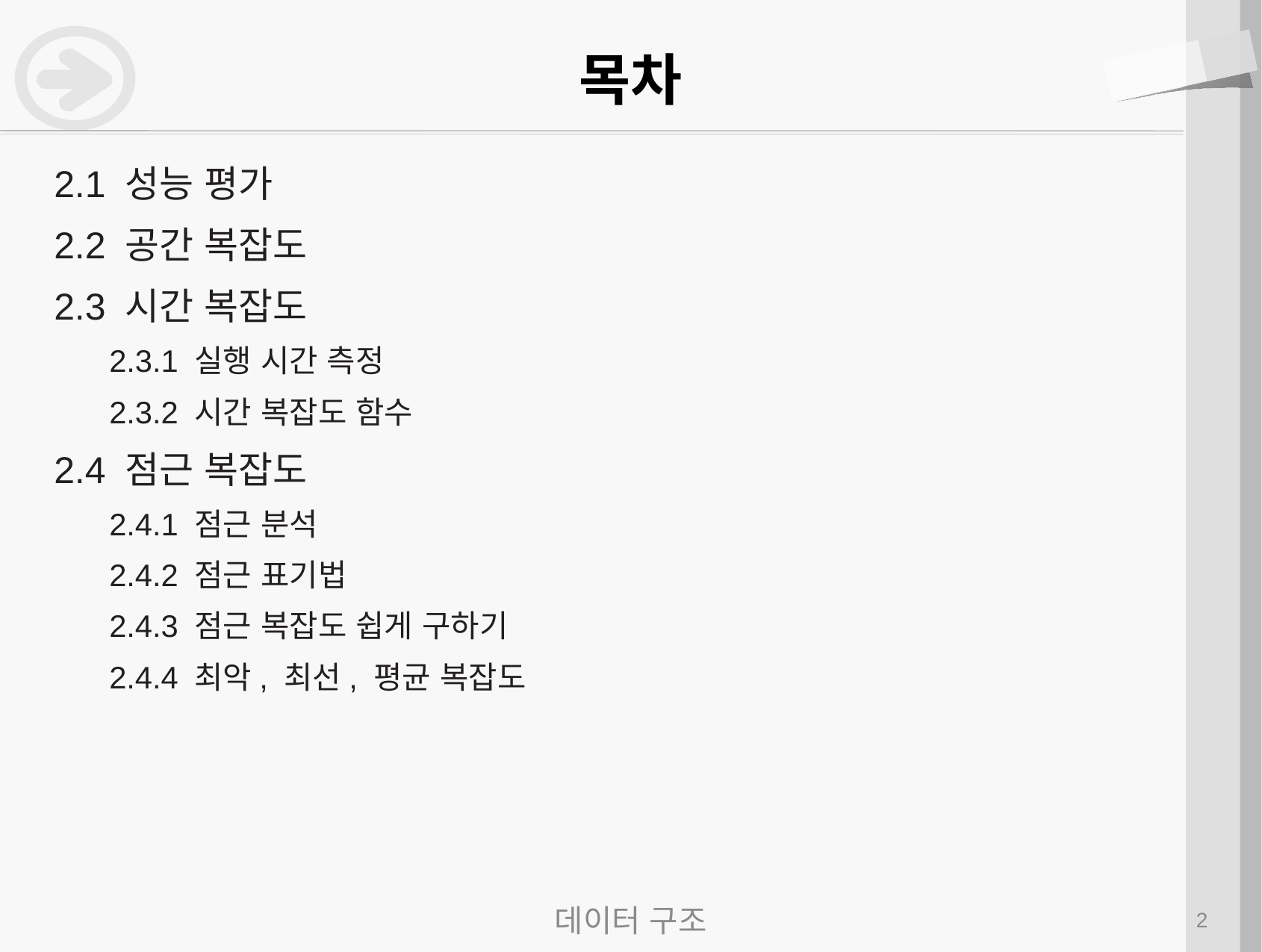

# 목차
2.1 성능 평가
2.2 공간 복잡도
2.3 시간 복잡도
2.3.1 실행 시간 측정
2.3.2 시간 복잡도 함수
2.4 점근 복잡도
2.4.1 점근 분석
2.4.2 점근 표기법
2.4.3 점근 복잡도 쉽게 구하기
2.4.4 최악, 최선, 평균 복잡도

데이터 구조
2